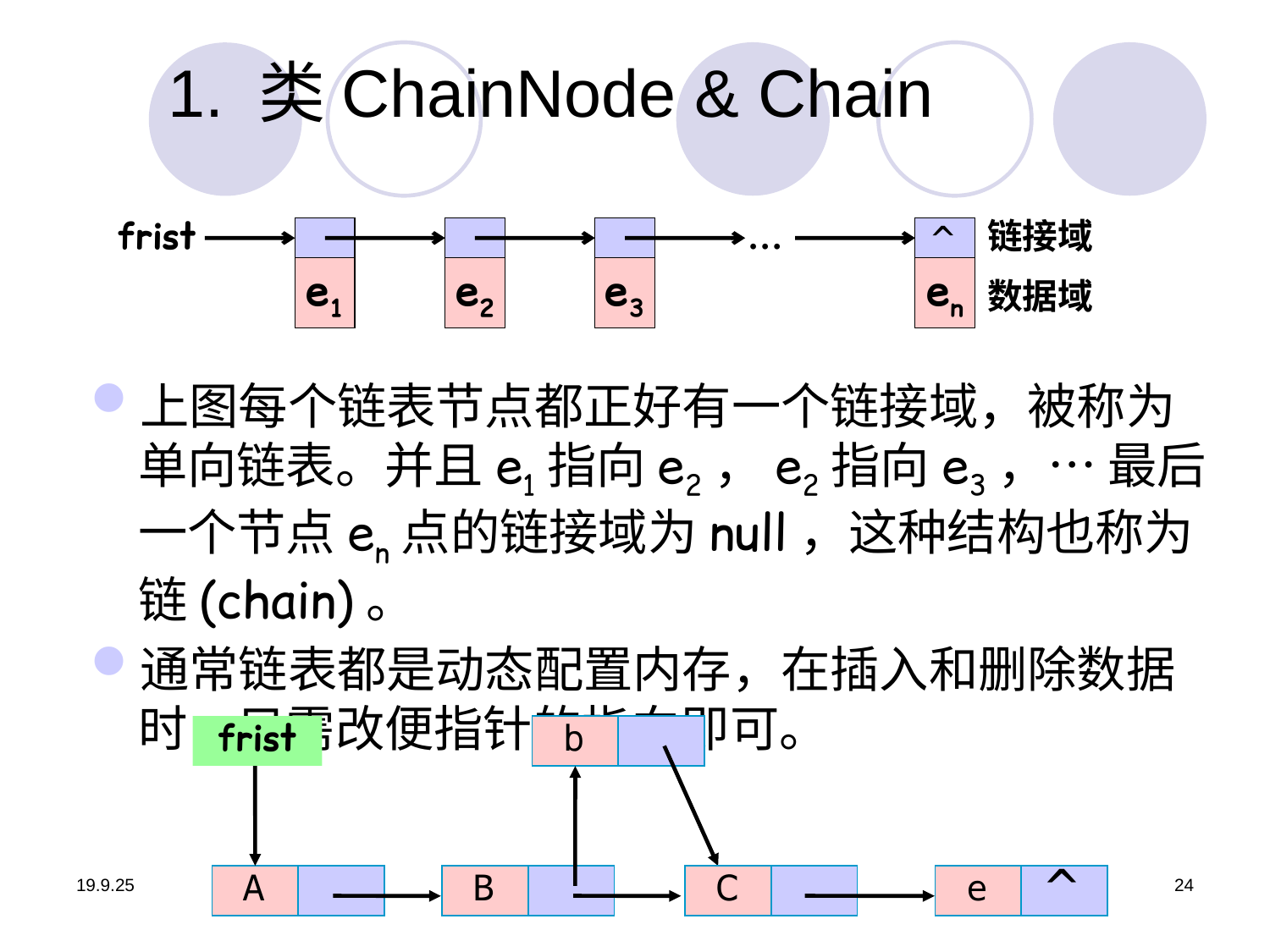

# 1. 类ChainNode & Chain
frist
…
链接域

e1

e2

e3
^
en

数据域
上图每个链表节点都正好有一个链接域，被称为单向链表。并且e1指向e2，e2指向e3，… 最后一个节点en点的链接域为null，这种结构也称为链(chain)。
通常链表都是动态配置内存，在插入和删除数据时，只需改便指针的指向即可。
frist
b

A

B

C
^
C

e

e
^
19.9.25
24